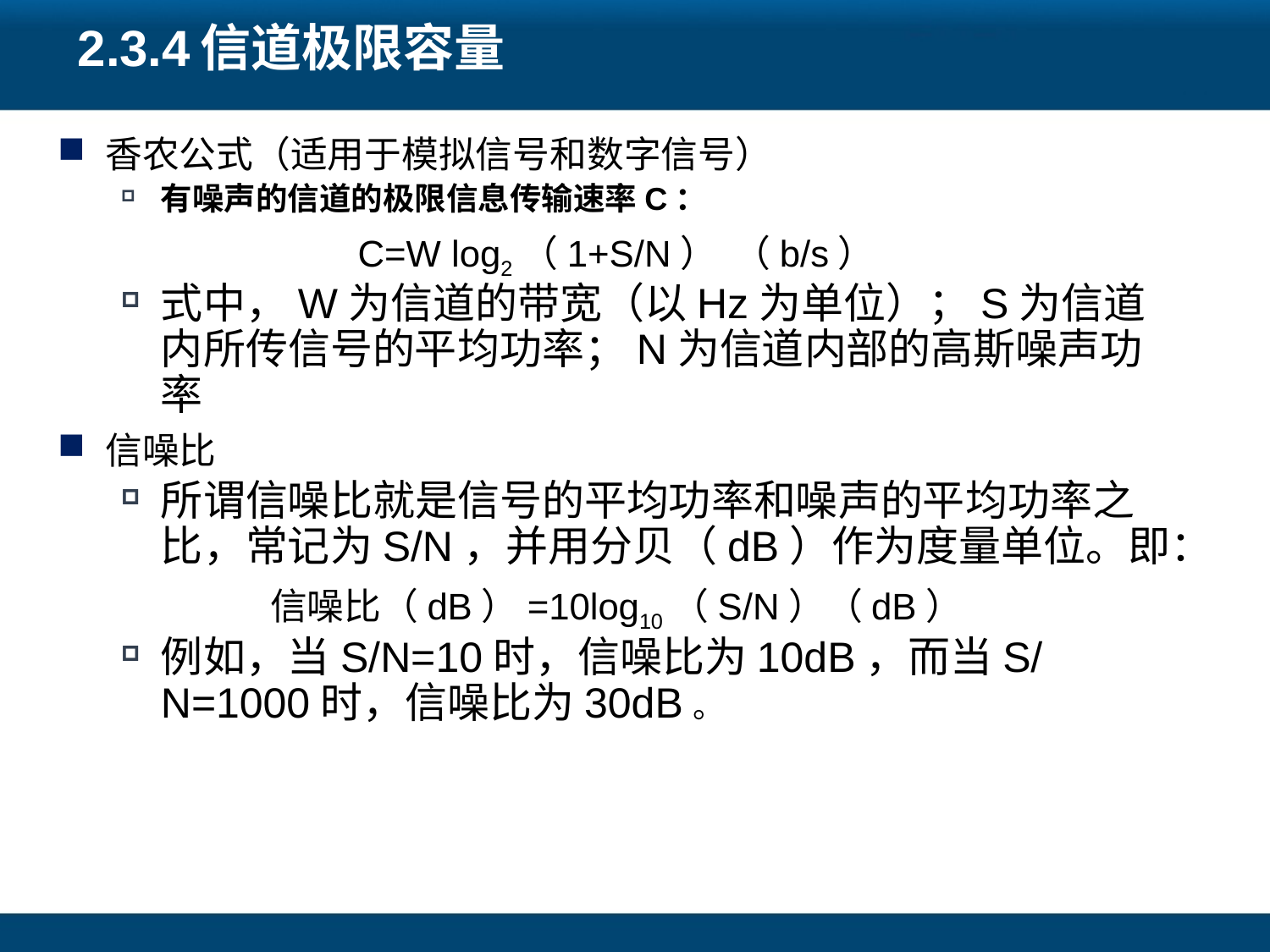

# 2.3.4信道极限容量
香农公式（适用于模拟信号和数字信号）
有噪声的信道的极限信息传输速率C：
C=W log2（1+S/N）  （b/s）
式中，W为信道的带宽（以Hz为单位）；S为信道内所传信号的平均功率；N为信道内部的高斯噪声功率
信噪比
所谓信噪比就是信号的平均功率和噪声的平均功率之比，常记为S/N，并用分贝（dB）作为度量单位。即：
信噪比（dB）=10log10（S/N）（dB）
例如，当S/N=10时，信噪比为10dB，而当S/N=1000时，信噪比为30dB。